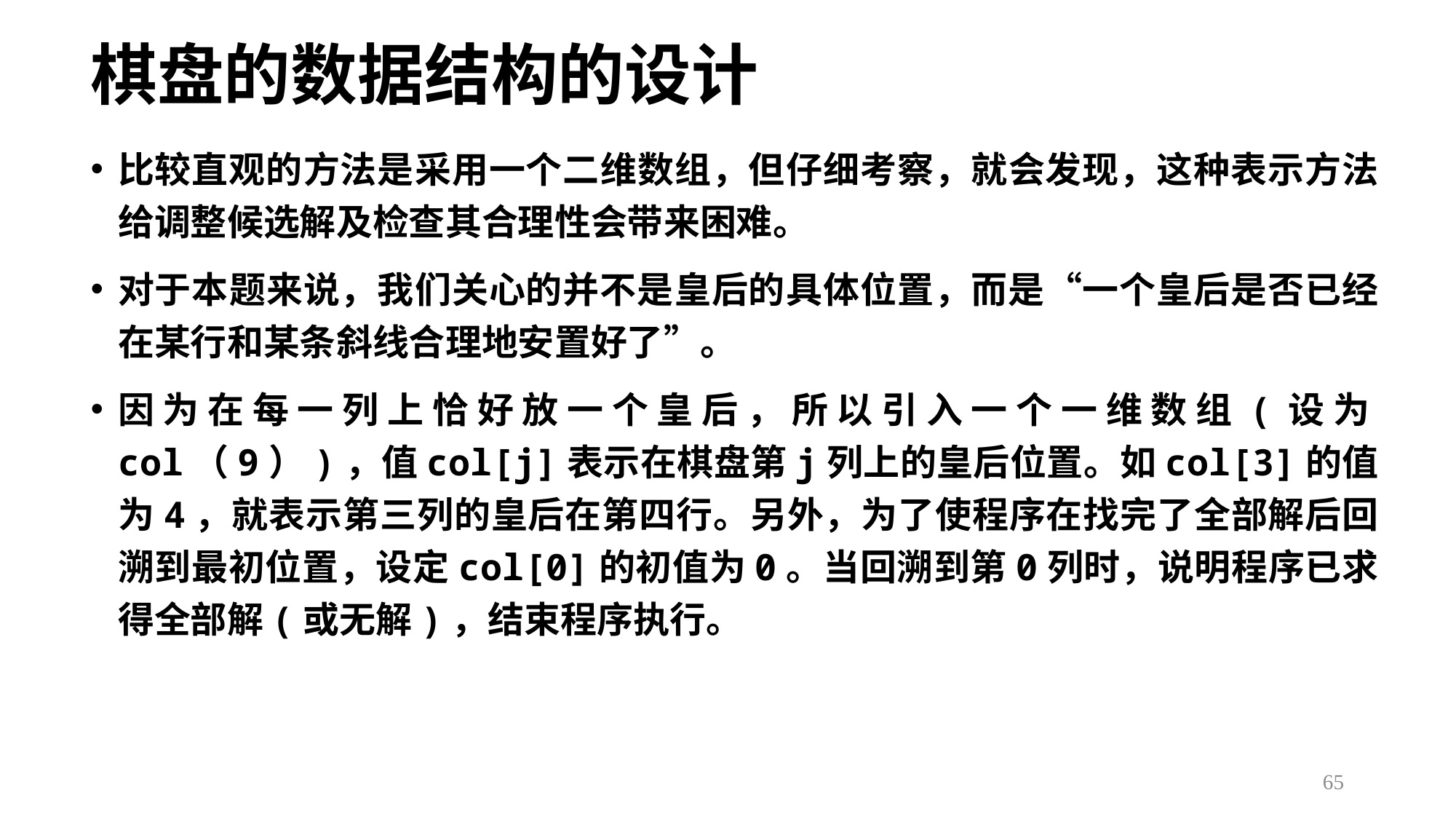

# 棋盘的数据结构的设计
比较直观的方法是采用一个二维数组，但仔细考察，就会发现，这种表示方法给调整候选解及检查其合理性会带来困难。
对于本题来说，我们关心的并不是皇后的具体位置，而是“一个皇后是否已经在某行和某条斜线合理地安置好了”。
因为在每一列上恰好放一个皇后，所以引入一个一维数组(设为col（9）)，值col[j]表示在棋盘第j列上的皇后位置。如col[3]的值为4，就表示第三列的皇后在第四行。另外，为了使程序在找完了全部解后回溯到最初位置，设定col[0]的初值为0。当回溯到第0列时，说明程序已求得全部解(或无解)，结束程序执行。
65